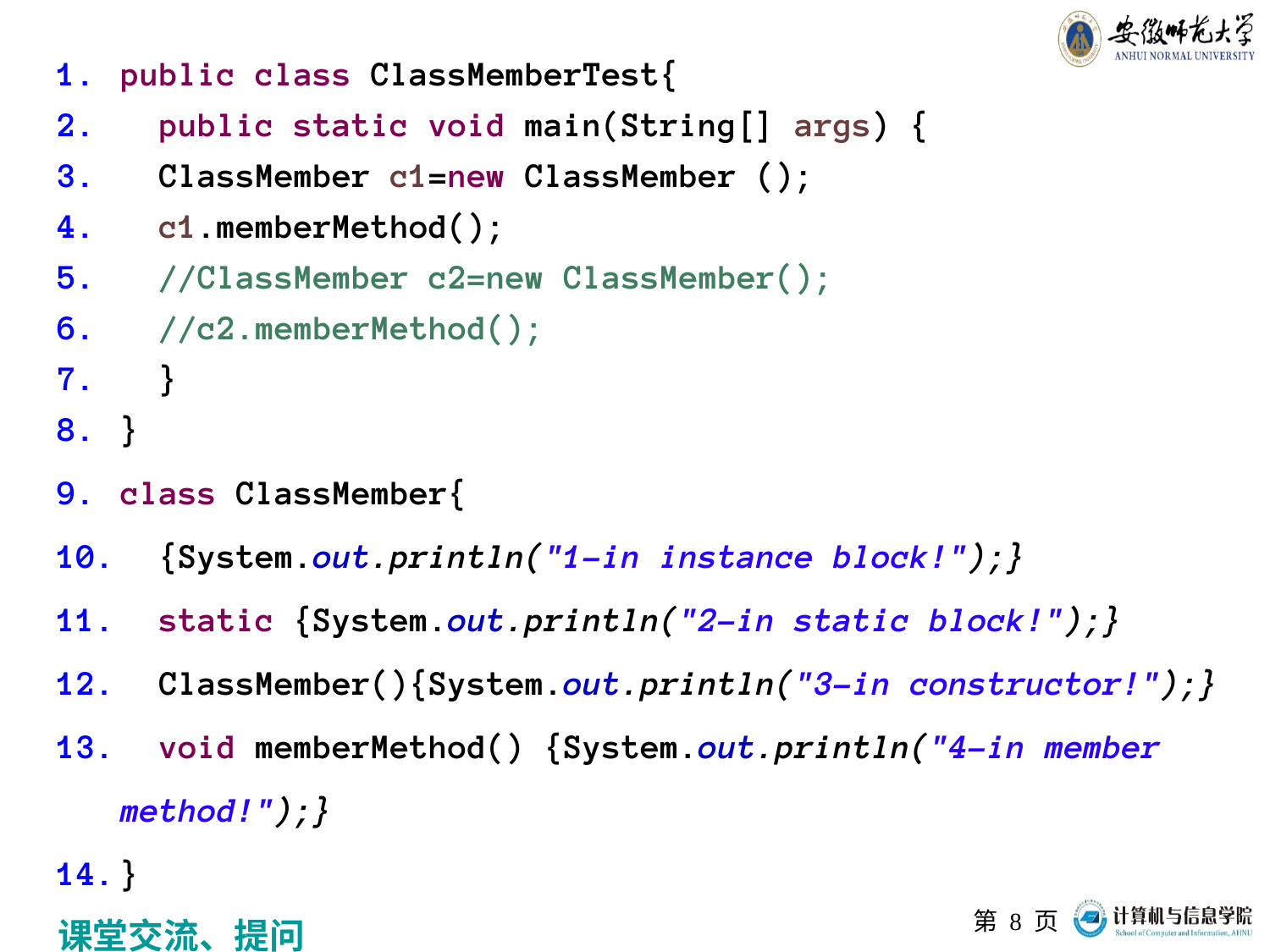

public class ClassMemberTest{
  public static void main(String[] args) {
  ClassMember c1=new ClassMember ();
  c1.memberMethod();
  //ClassMember c2=new ClassMember();
  //c2.memberMethod();
  }
}
class ClassMember{
  {System.out.println("1-in instance block!");}
  static {System.out.println("2-in static block!");}
  ClassMember(){System.out.println("3-in constructor!");}
  void memberMethod() {System.out.println("4-in member method!");}
}
课堂交流、提问
第 8 页